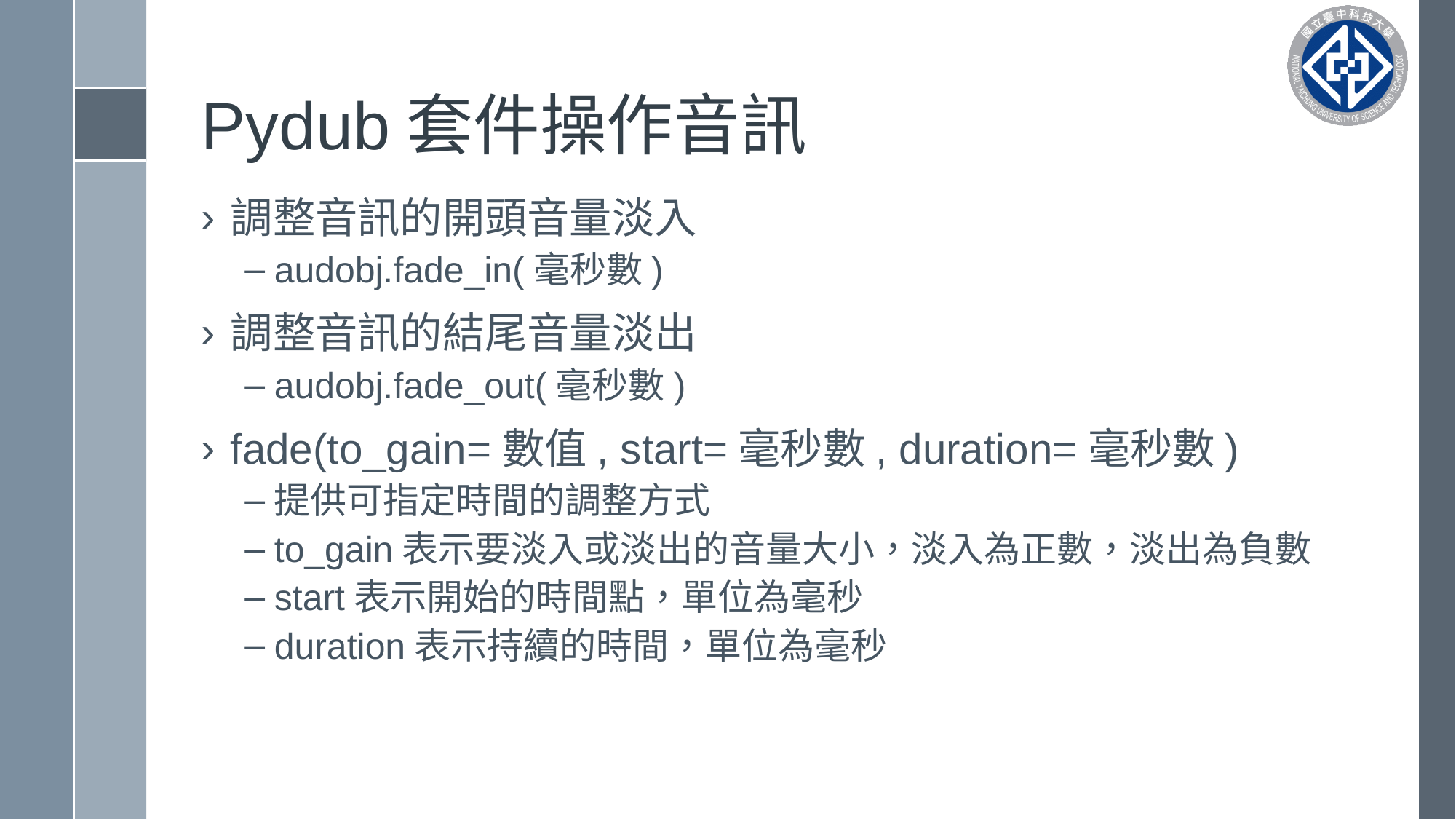

# Pydub套件操作音訊
調整音訊的開頭音量淡入
audobj.fade_in(毫秒數)
調整音訊的結尾音量淡出
audobj.fade_out(毫秒數)
fade(to_gain=數值, start=毫秒數, duration=毫秒數)
提供可指定時間的調整方式
to_gain表示要淡入或淡出的音量大小，淡入為正數，淡出為負數
start表示開始的時間點，單位為毫秒
duration表示持續的時間，單位為毫秒